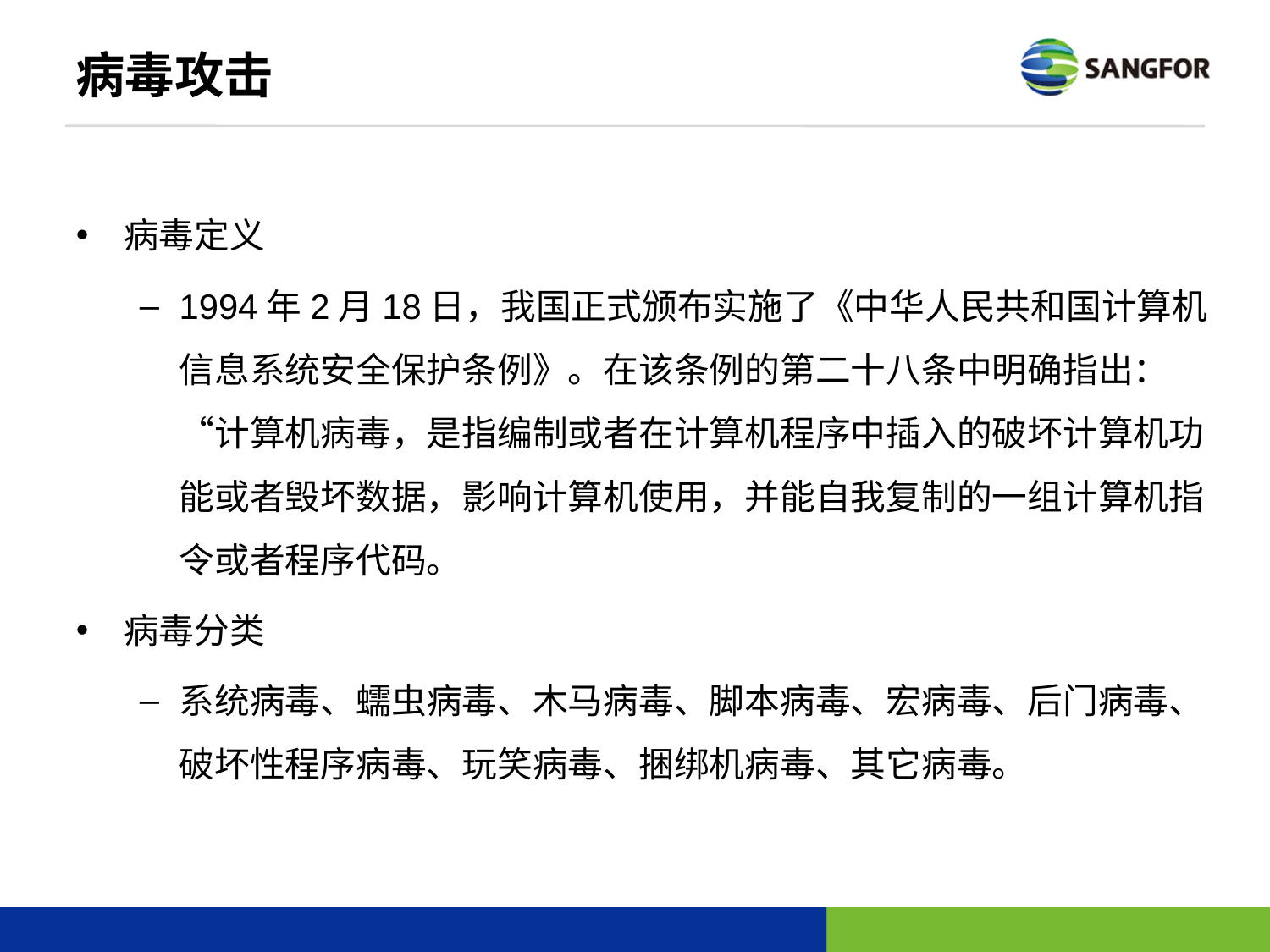

# 病毒攻击
病毒定义
1994年2月18日，我国正式颁布实施了《中华人民共和国计算机信息系统安全保护条例》。在该条例的第二十八条中明确指出：“计算机病毒，是指编制或者在计算机程序中插入的破坏计算机功能或者毁坏数据，影响计算机使用，并能自我复制的一组计算机指令或者程序代码。
病毒分类
系统病毒、蠕虫病毒、木马病毒、脚本病毒、宏病毒、后门病毒、破坏性程序病毒、玩笑病毒、捆绑机病毒、其它病毒。